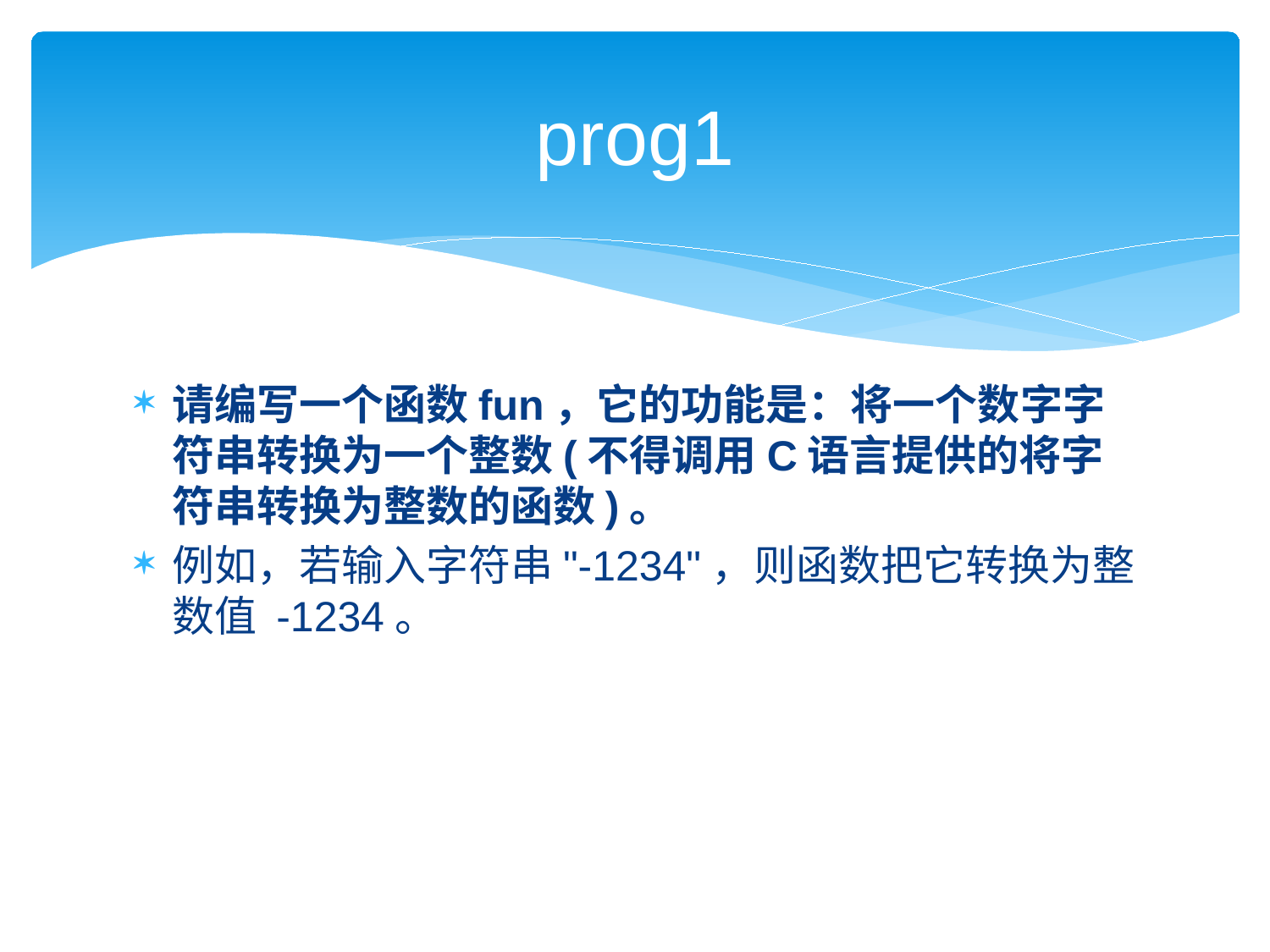

# prog1
请编写一个函数fun，它的功能是：将一个数字字符串转换为一个整数(不得调用C语言提供的将字符串转换为整数的函数)。
例如，若输入字符串"-1234"，则函数把它转换为整数值 -1234。